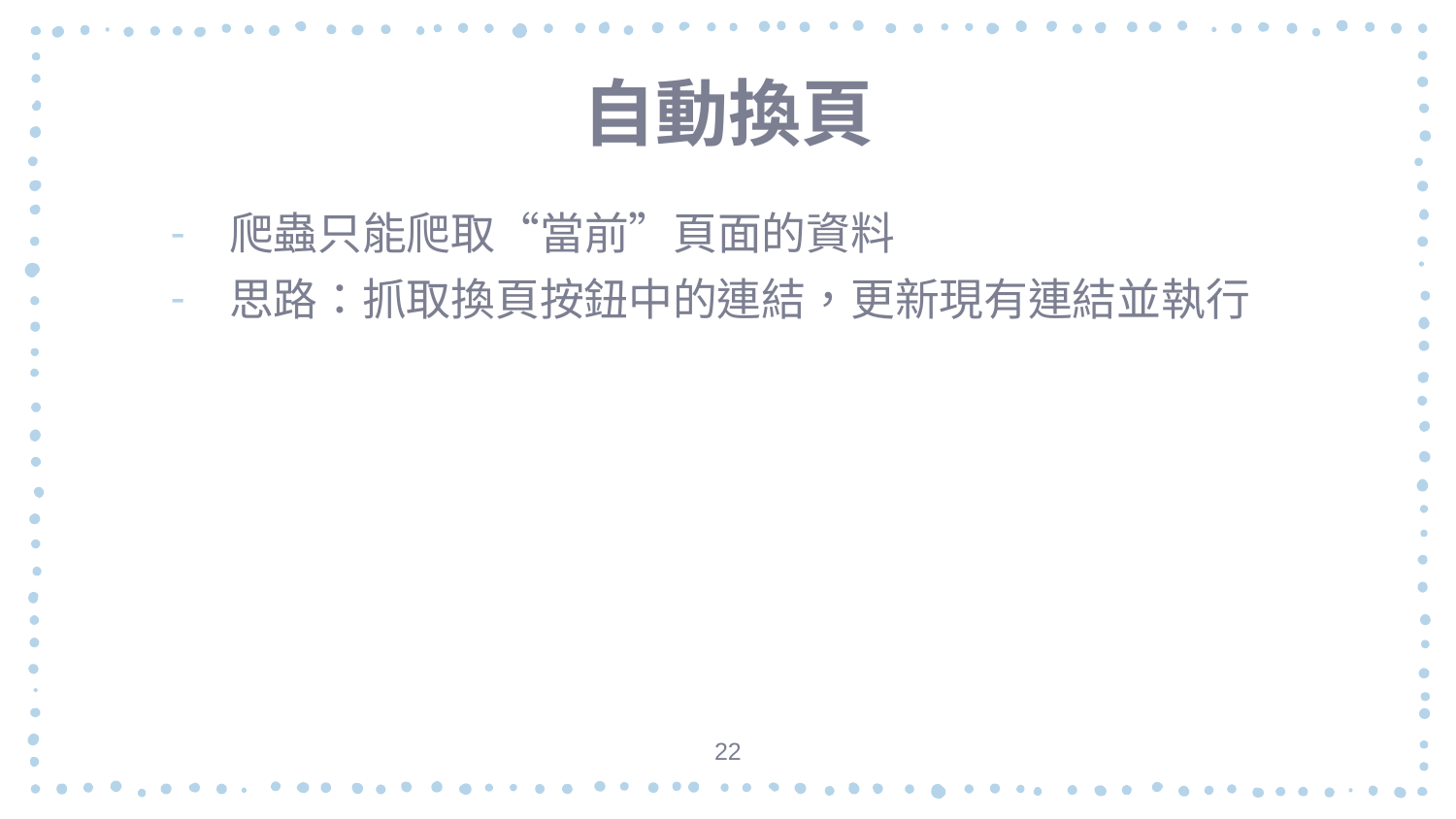

# 自動換頁
爬蟲只能爬取“當前”頁面的資料
思路：抓取換頁按鈕中的連結，更新現有連結並執行
22